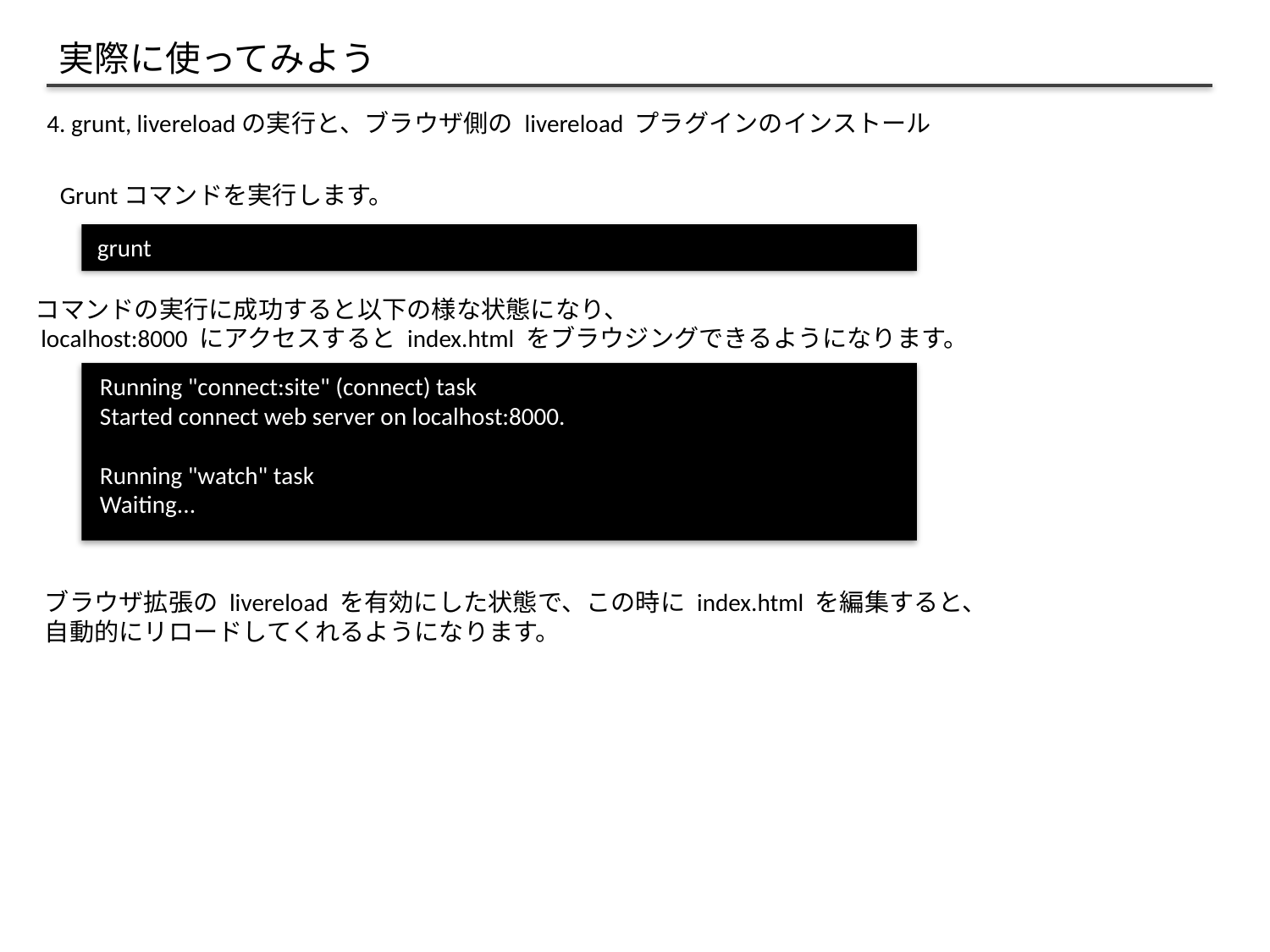

実際に使ってみよう
4. grunt, livereloadの実行と、ブラウザ側の livereload プラグインのインストール
Gruntコマンドを実行します。

grunt
コマンドの実行に成功すると以下の様な状態になり、
 localhost:8000 にアクセスすると index.html をブラウジングできるようになります。

Running "connect:site" (connect) task
Started connect web server on localhost:8000.

Running "watch" task
Waiting...
ブラウザ拡張の livereload を有効にした状態で、この時に index.html を編集すると、
自動的にリロードしてくれるようになります。